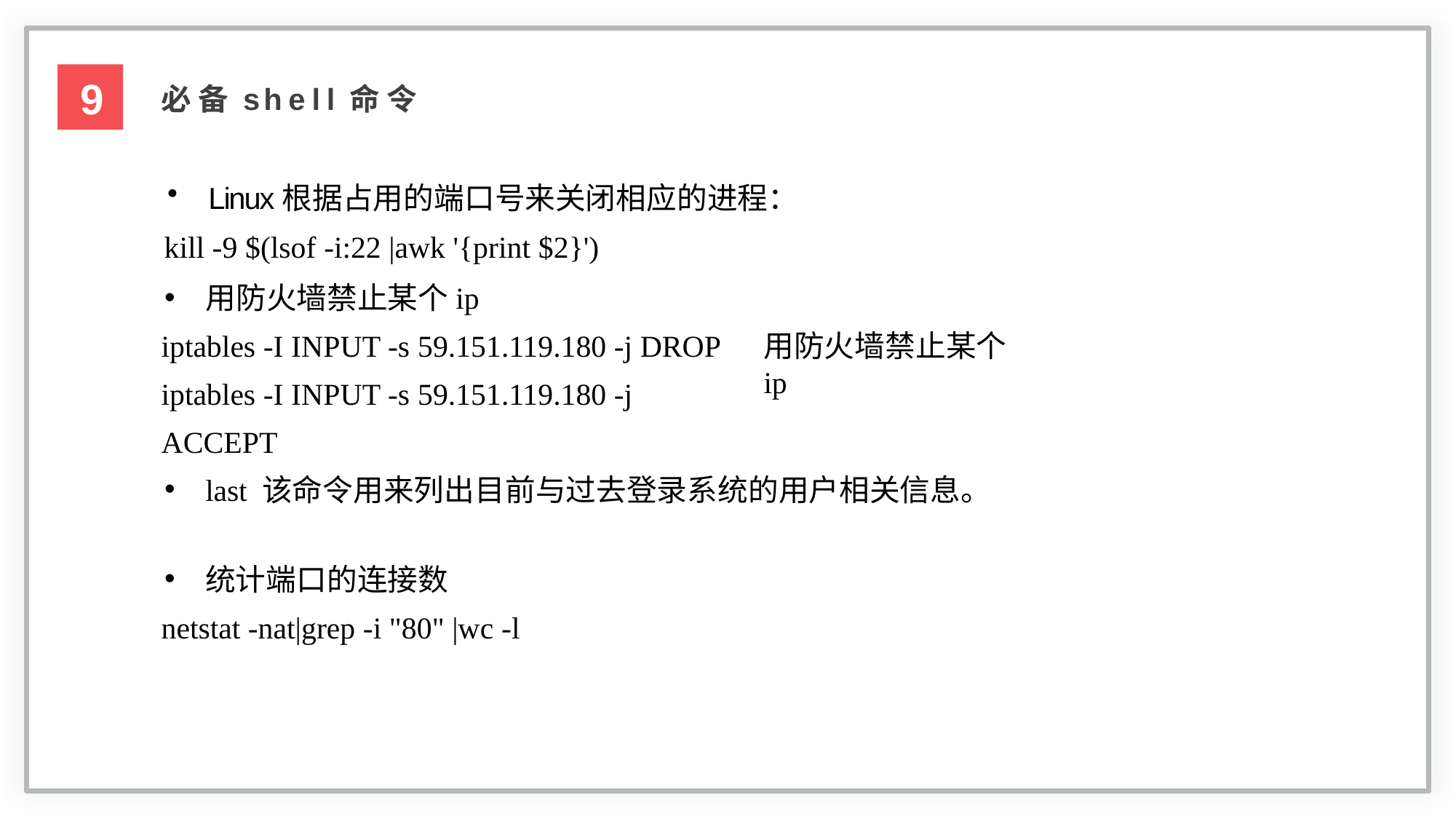

9
必 备 s h e l l 命 令

Linux根据占用的端口号来关闭相应的进程：
kill -9 $(lsof -i:22 |awk '{print $2}')
用防火墙禁止某个ip
iptables -I INPUT -s 59.151.119.180 -j DROP  iptables -I INPUT -s 59.151.119.180 -j ACCEPT
用防火墙禁止某个ip
last 该命令用来列出目前与过去登录系统的用户相关信息。

统计端口的连接数
netstat -nat|grep -i "80" |wc -l